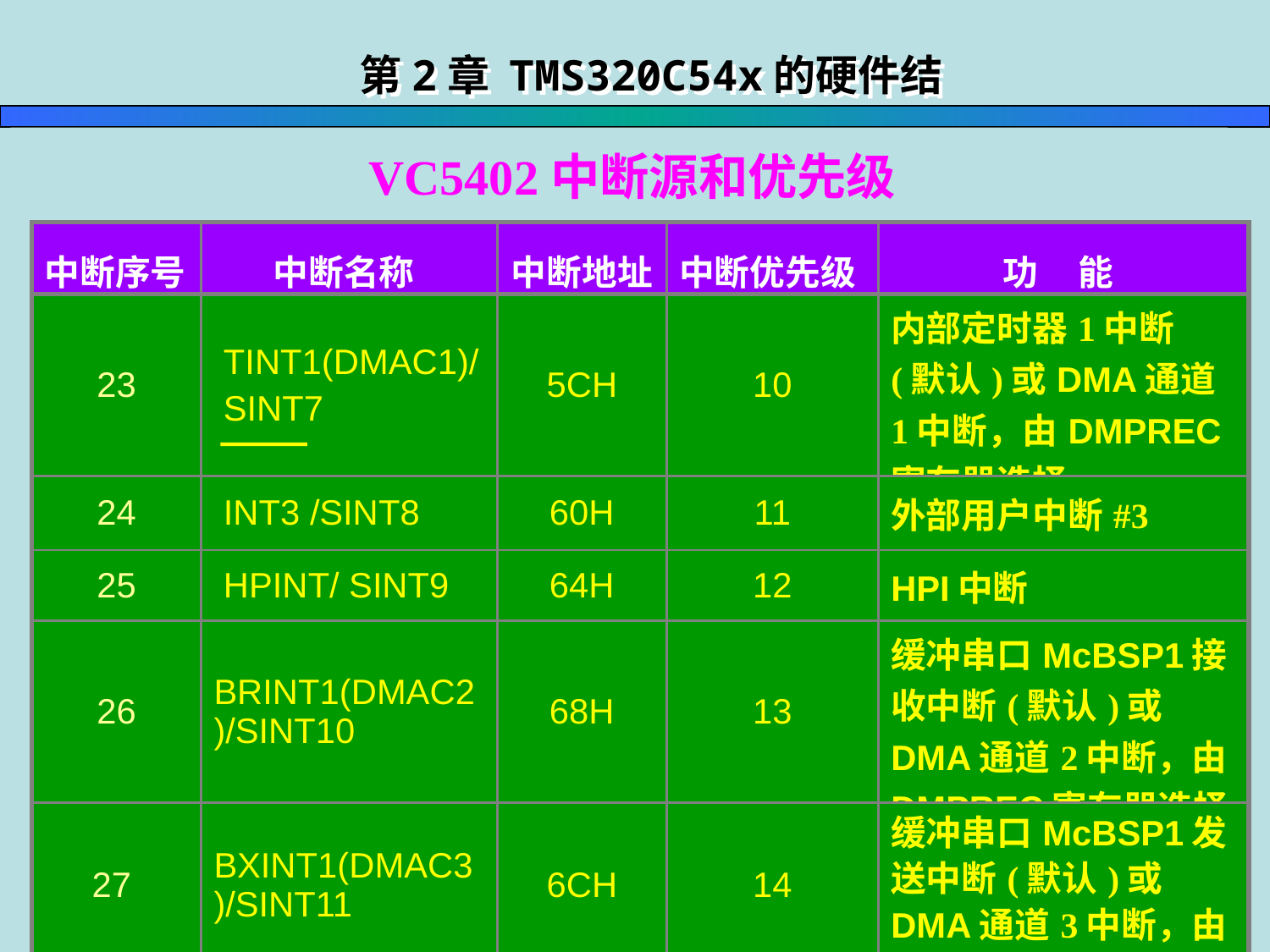

第2章 TMS320C54x的硬件结构

VC5402中断源和优先级
| 中断序号 | 中断名称 | 中断地址 | 中断优先级 | 功 能 |
| --- | --- | --- | --- | --- |
| 23 | TINT1(DMAC1)/ SINT7 | 5CH | 10 | 内部定时器1中断(默认)或DMA通道1中断，由DMPREC寄存器选择 |
| 24 | INT3 /SINT8 | 60H | 11 | 外部用户中断#3 |
| 25 | HPINT/ SINT9 | 64H | 12 | HPI中断 |
| 26 | BRINT1(DMAC2)/SINT10 | 68H | 13 | 缓冲串口McBSP1接收中断(默认)或DMA通道2中断，由DMPREC寄存器选择 |
| 27 | BXINT1(DMAC3)/SINT11 | 6CH | 14 | 缓冲串口McBSP1发送中断(默认)或DMA通道3中断，由DMPREC寄存器选择 |

189